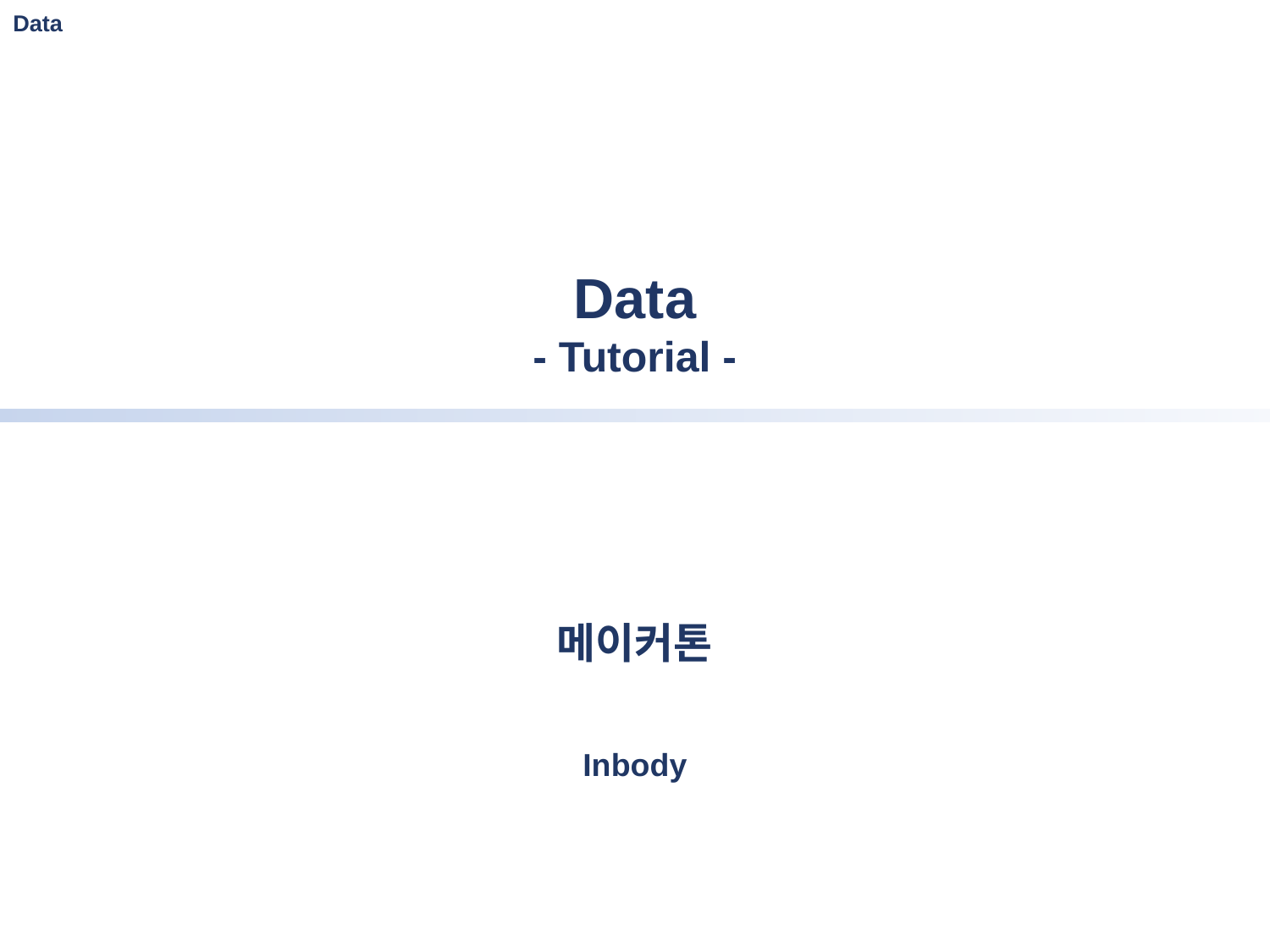

Data
Data
- Tutorial -

메이커톤

Inbody